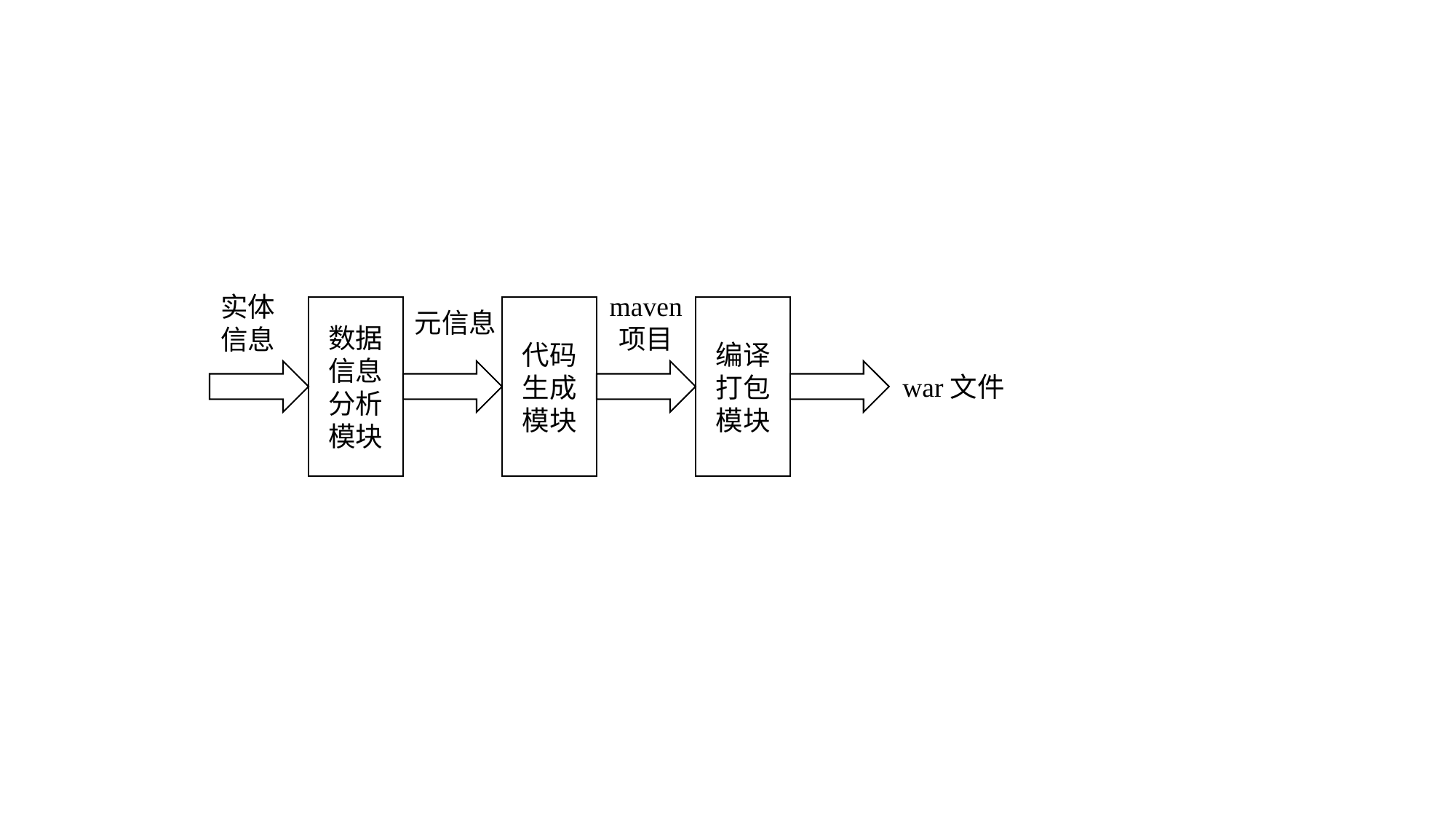

maven
项目
实体
信息
数据
信息
分析
模块
代码
生成
模块
编译打包
模块
元信息

war文件